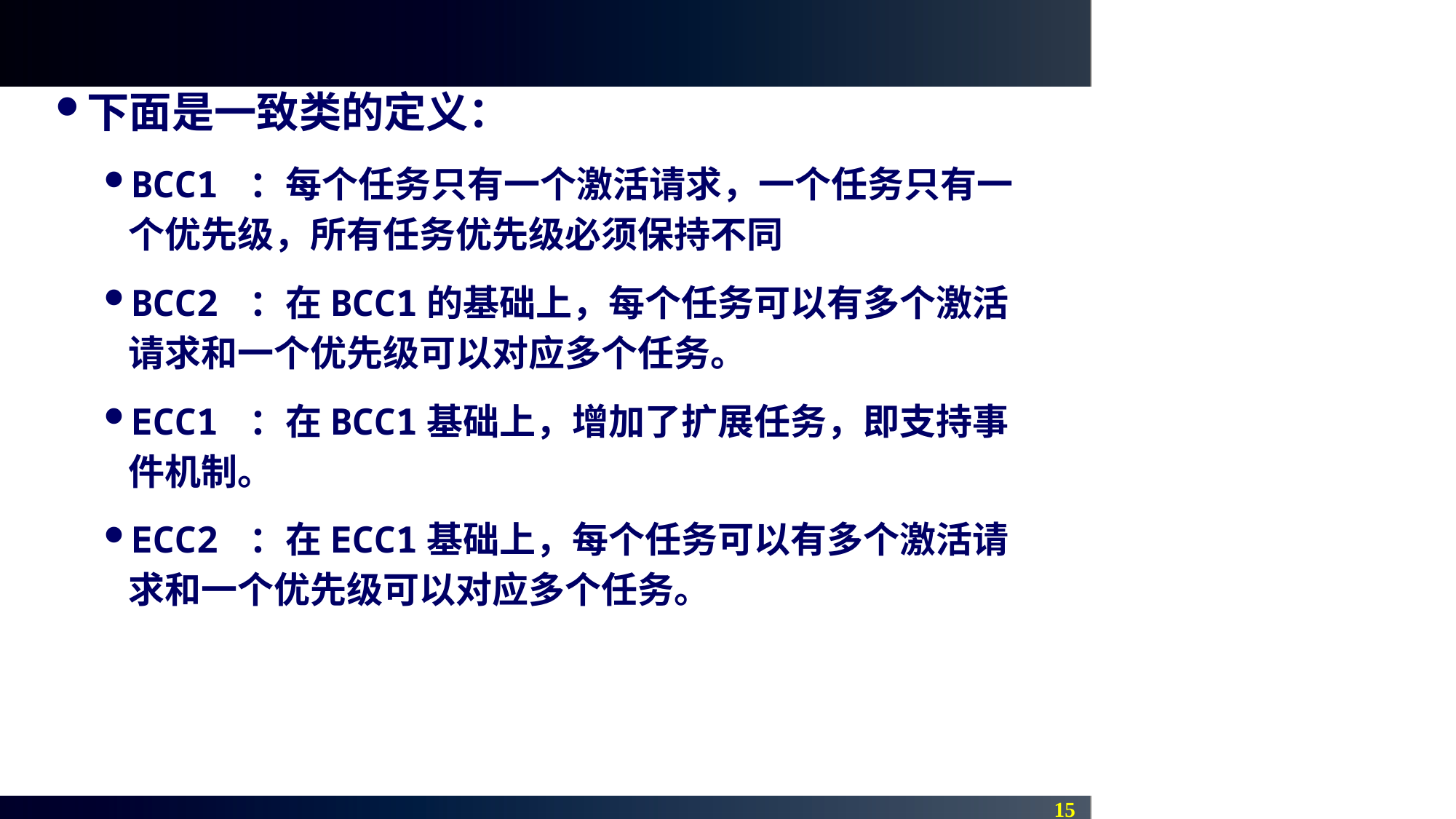

下面是一致类的定义：
BCC1 ：每个任务只有一个激活请求，一个任务只有一个优先级，所有任务优先级必须保持不同
BCC2 ：在BCC1的基础上，每个任务可以有多个激活请求和一个优先级可以对应多个任务。
ECC1 ：在BCC1基础上，增加了扩展任务，即支持事件机制。
ECC2 ：在ECC1基础上，每个任务可以有多个激活请求和一个优先级可以对应多个任务。